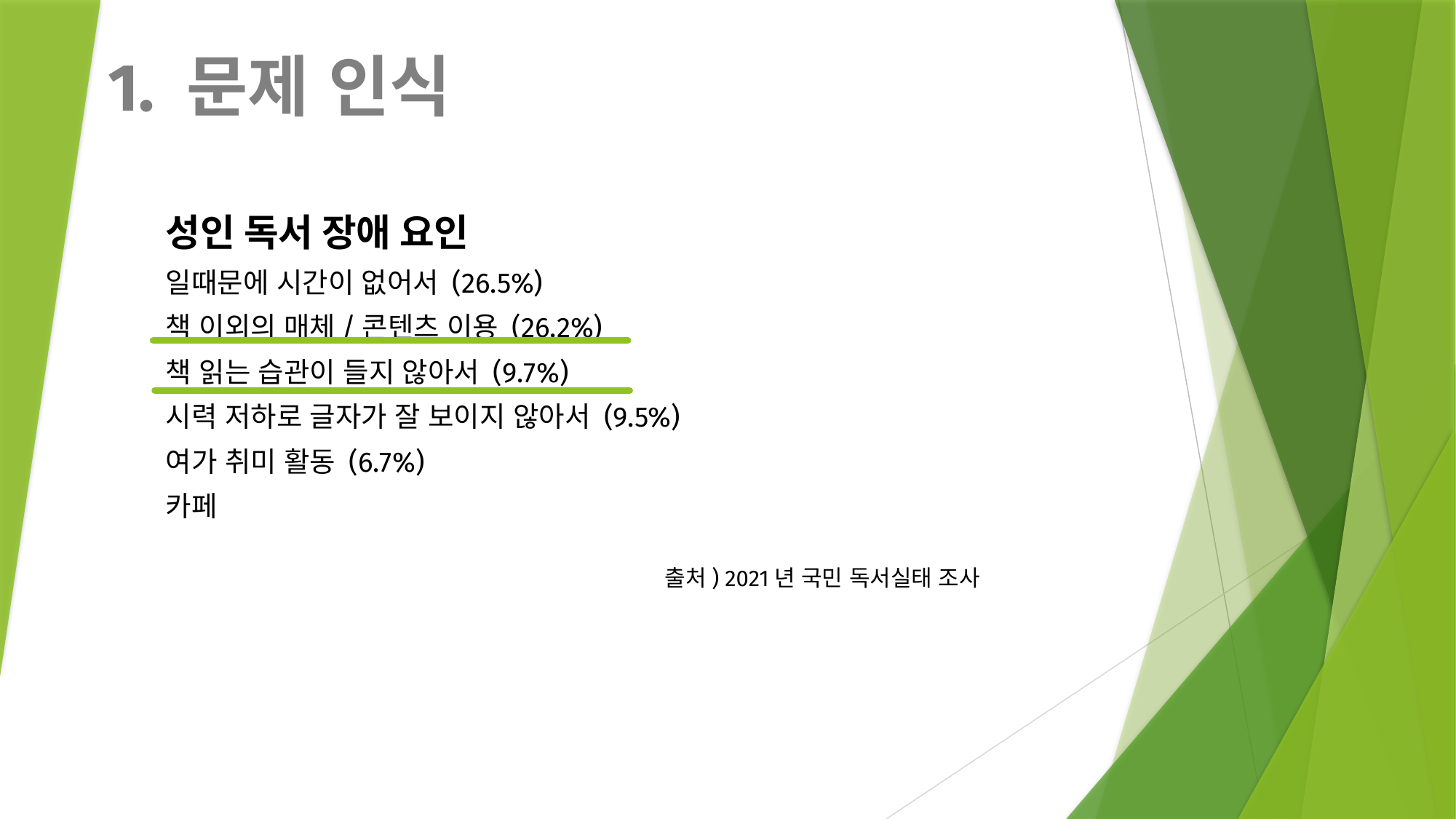

1. 문제 인식
성인 독서 장애 요인
일때문에 시간이 없어서 (26.5%)
책 이외의 매체/콘텐츠 이용 (26.2%)
책 읽는 습관이 들지 않아서 (9.7%)
시력 저하로 글자가 잘 보이지 않아서 (9.5%)
여가 취미 활동 (6.7%)
카페

출처) 2021년 국민 독서실태 조사​